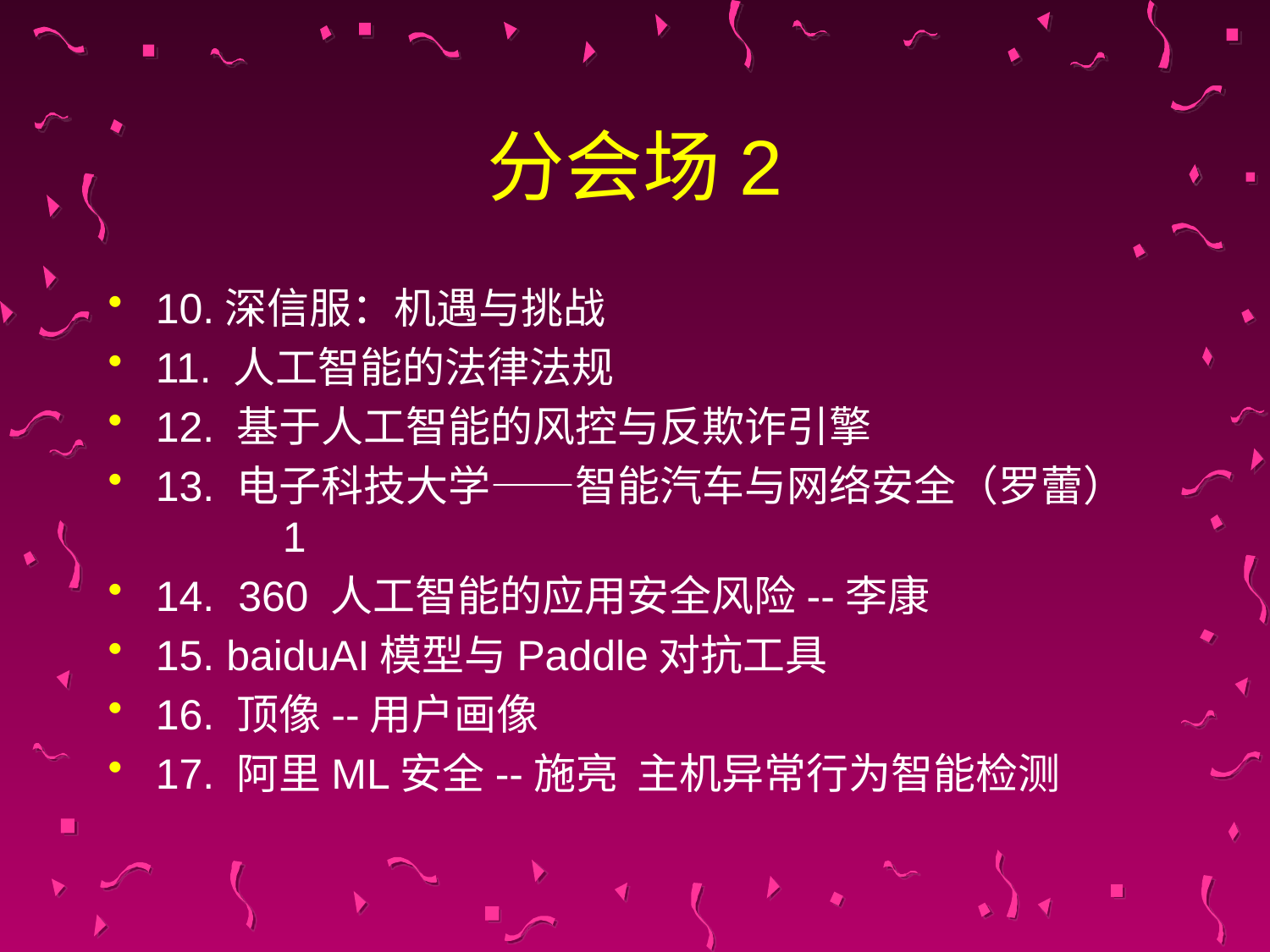

# 分会场2
10.深信服：机遇与挑战
11. 人工智能的法律法规
12. 基于人工智能的风控与反欺诈引擎
13. 电子科技大学——智能汽车与网络安全（罗蕾）	1
14.  360 人工智能的应用安全风险--李康
15. baiduAI模型与Paddle对抗工具
16. 顶像--用户画像
17. 阿里ML安全--施亮  主机异常行为智能检测